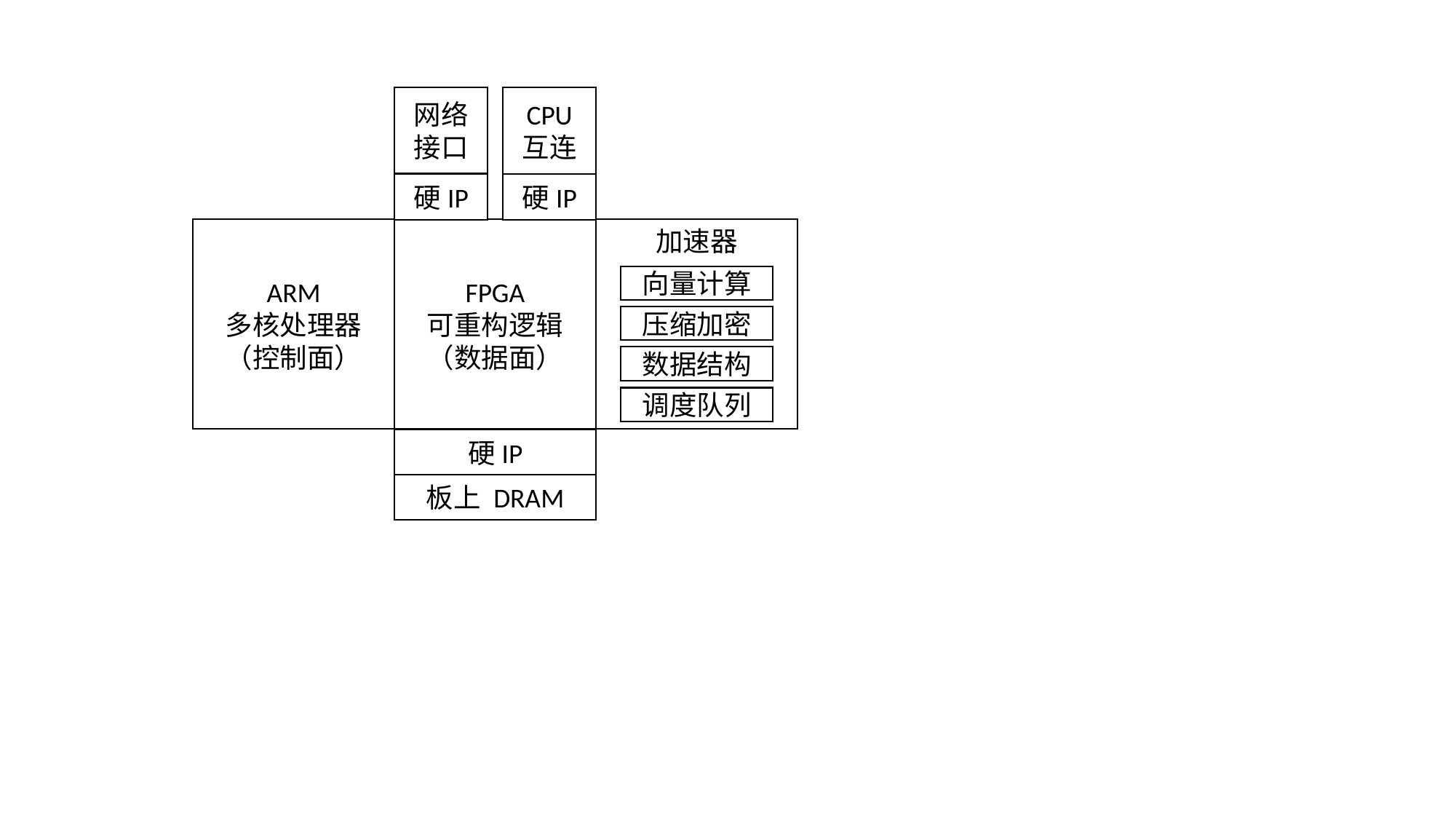

网络接口
CPU 互连
硬IP
硬IP
FPGA
可重构逻辑
（数据面）
加速器
ARM
多核处理器
（控制面）
向量计算
压缩加密
数据结构
调度队列
硬IP
板上 DRAM